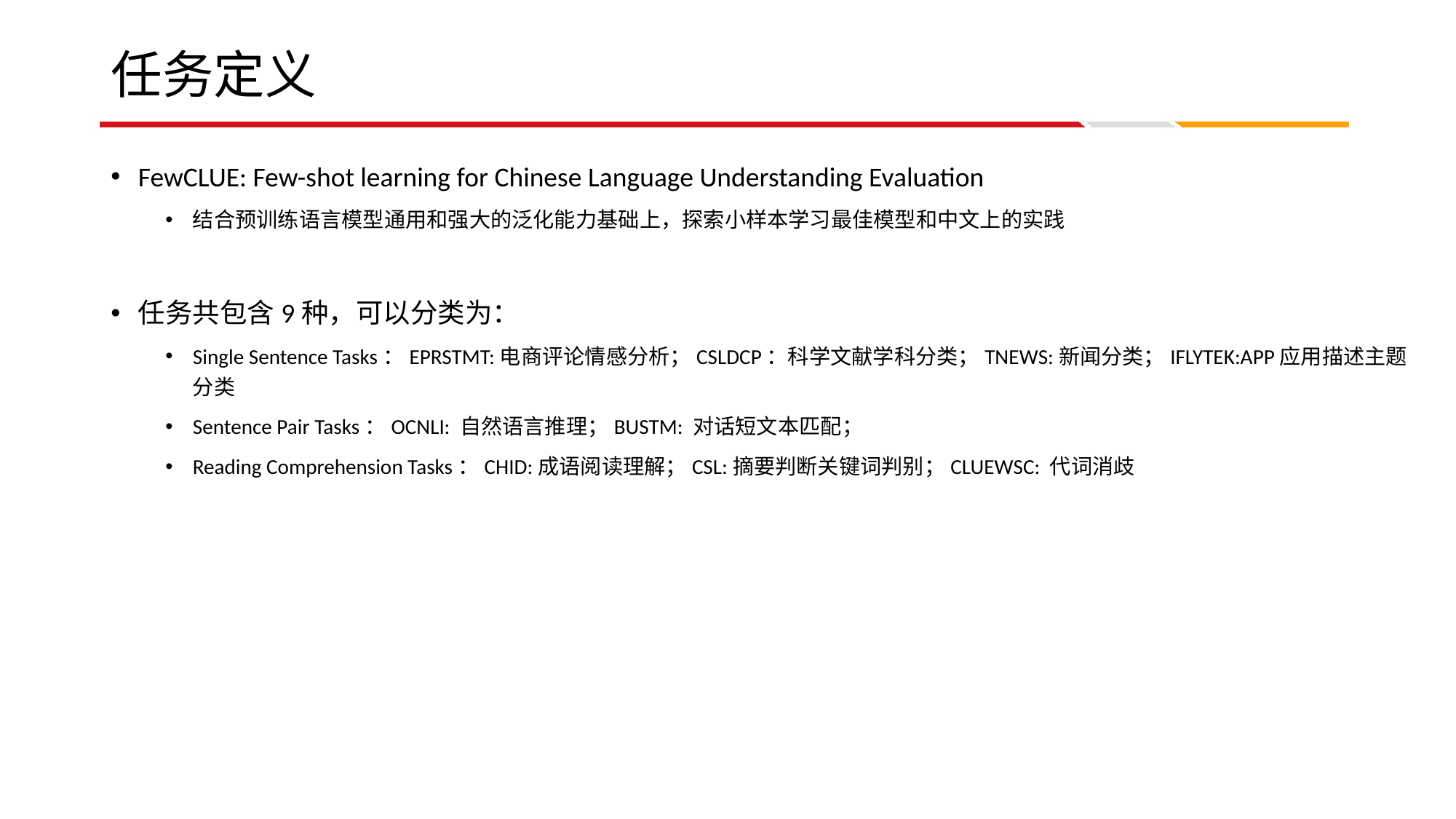

# 任务定义
FewCLUE: Few-shot learning for Chinese Language Understanding Evaluation
结合预训练语言模型通用和强大的泛化能力基础上，探索小样本学习最佳模型和中文上的实践

任务共包含9种，可以分类为：
Single Sentence Tasks：EPRSTMT:电商评论情感分析；CSLDCP：科学文献学科分类；TNEWS:新闻分类；IFLYTEK:APP应用描述主题分类
Sentence Pair Tasks：OCNLI: 自然语言推理；BUSTM: 对话短文本匹配；
Reading Comprehension Tasks：CHID:成语阅读理解；CSL:摘要判断关键词判别；CLUEWSC: 代词消歧